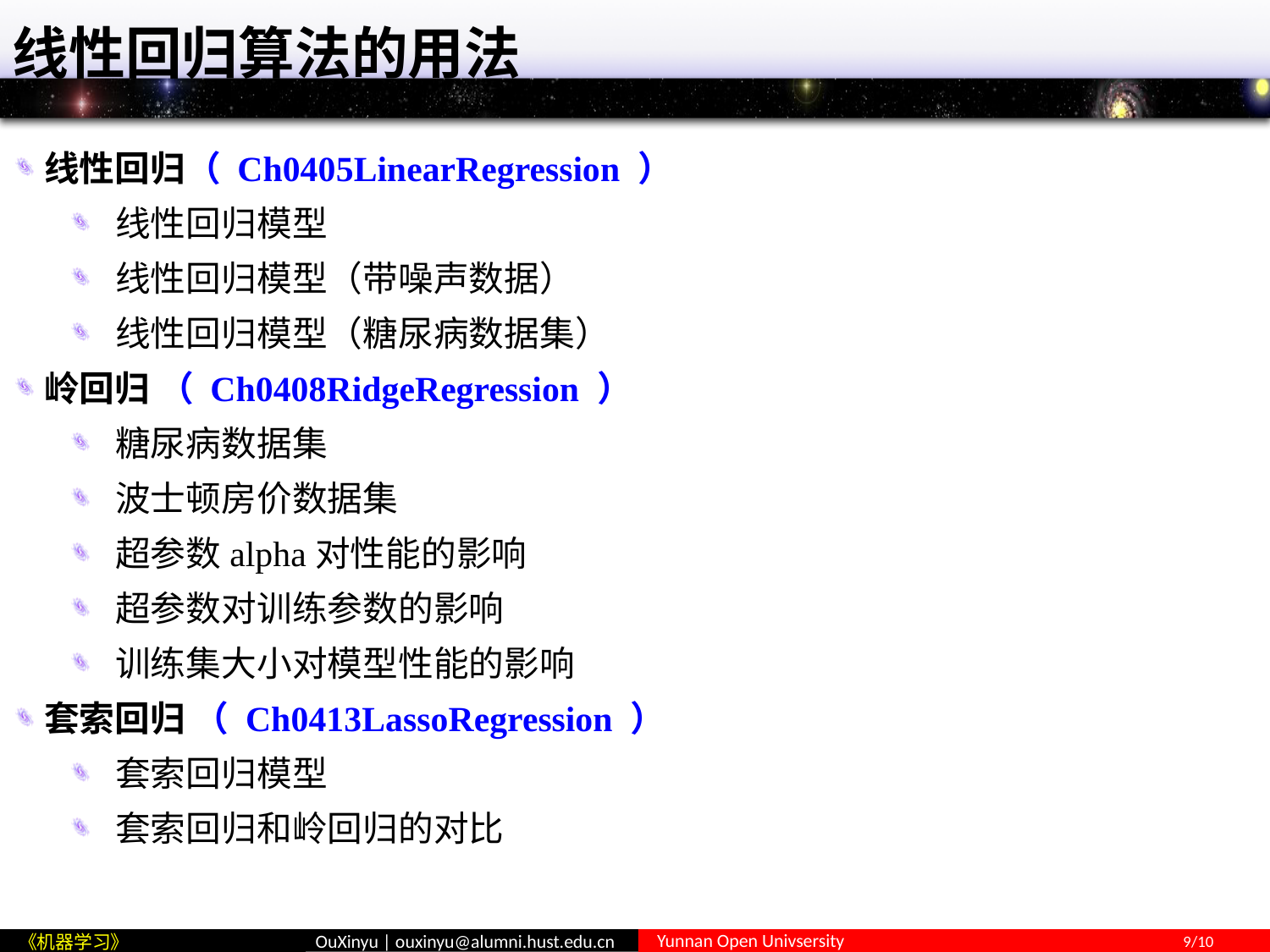

# 线性回归算法的用法
线性回归（ Ch0405LinearRegression ）
线性回归模型
线性回归模型（带噪声数据）
线性回归模型（糖尿病数据集）
岭回归 （ Ch0408RidgeRegression ）
糖尿病数据集
波士顿房价数据集
超参数alpha对性能的影响
超参数对训练参数的影响
训练集大小对模型性能的影响
套索回归 （ Ch0413LassoRegression ）
套索回归模型
套索回归和岭回归的对比